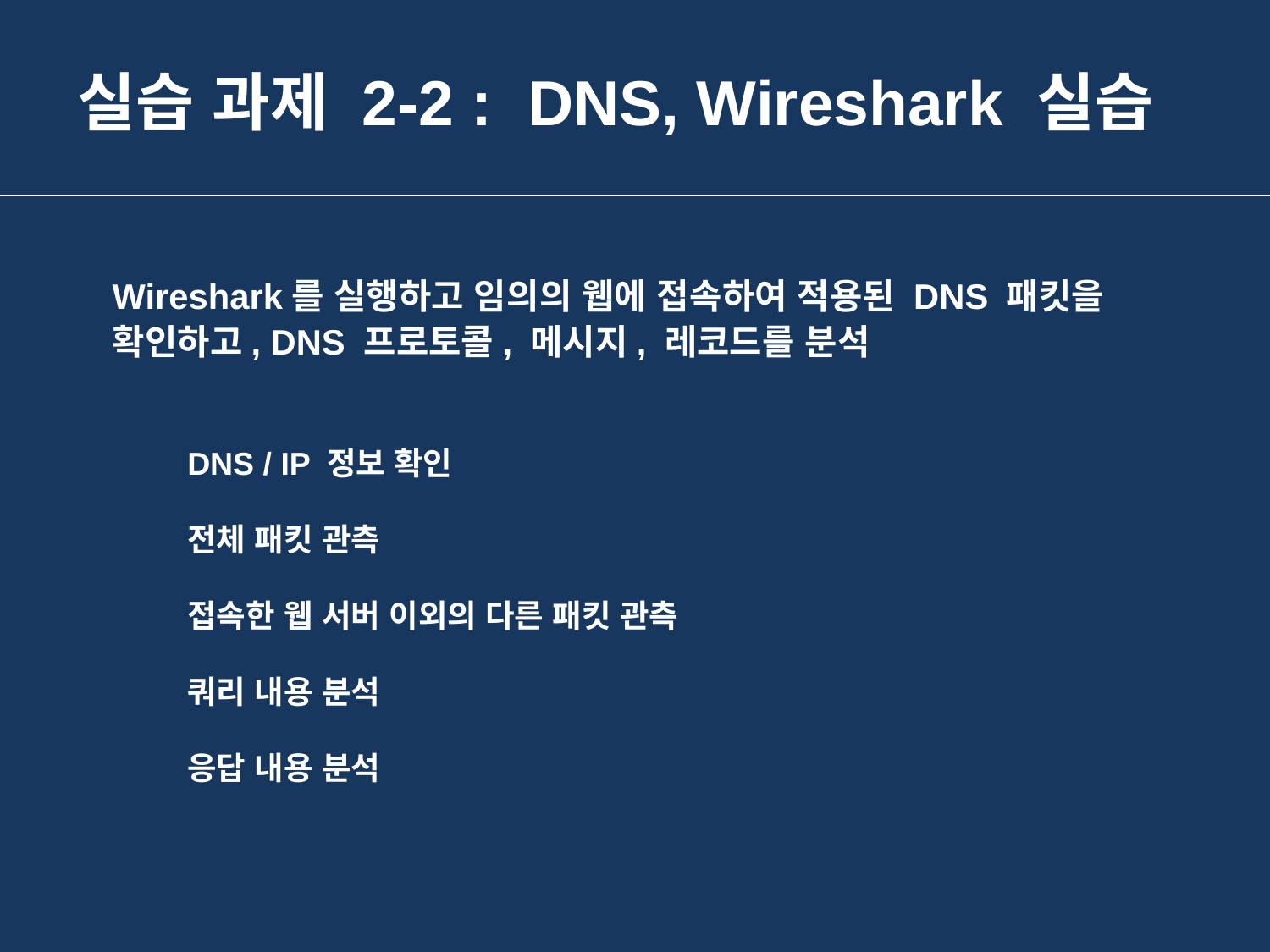

실습 과제 2-2 :  DNS, Wireshark 실습

Wireshark를 실행하고 임의의 웹에 접속하여 적용된 DNS 패킷을 확인하고, DNS 프로토콜, 메시지, 레코드를 분석

DNS / IP 정보 확인

전체 패킷 관측

접속한 웹 서버 이외의 다른 패킷 관측

쿼리 내용 분석

응답 내용 분석